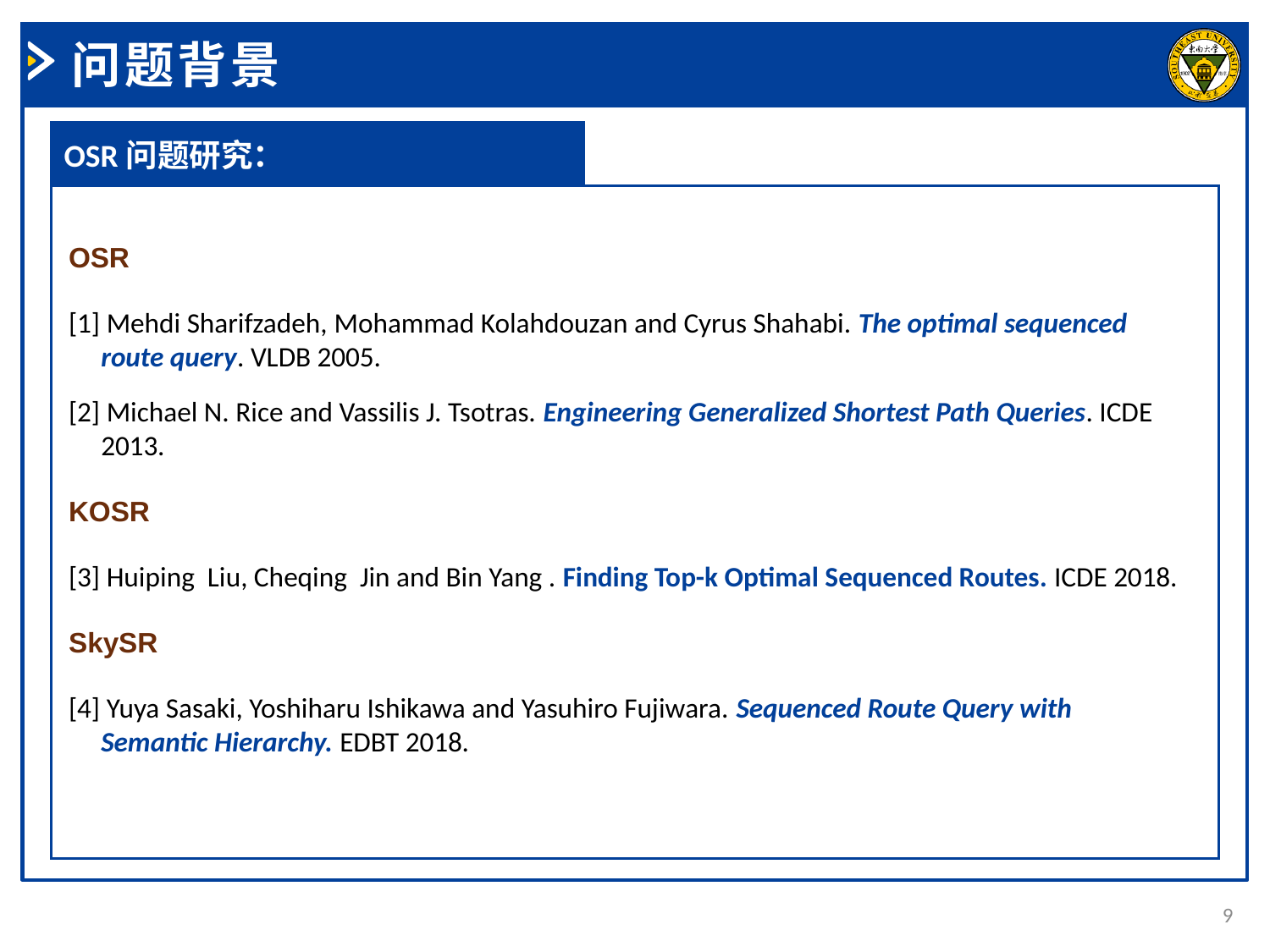

问题背景
OSR问题研究：

OSR
[1] Mehdi Sharifzadeh, Mohammad Kolahdouzan and Cyrus Shahabi. The optimal sequenced route query. VLDB 2005.
[2] Michael N. Rice and Vassilis J. Tsotras. Engineering Generalized Shortest Path Queries. ICDE 2013.
KOSR
[3] Huiping  Liu, Cheqing  Jin and Bin Yang . Finding Top-k Optimal Sequenced Routes. ICDE 2018.
SkySR
[4] Yuya Sasaki, Yoshiharu Ishikawa and Yasuhiro Fujiwara. Sequenced Route Query with Semantic Hierarchy. EDBT 2018.

9